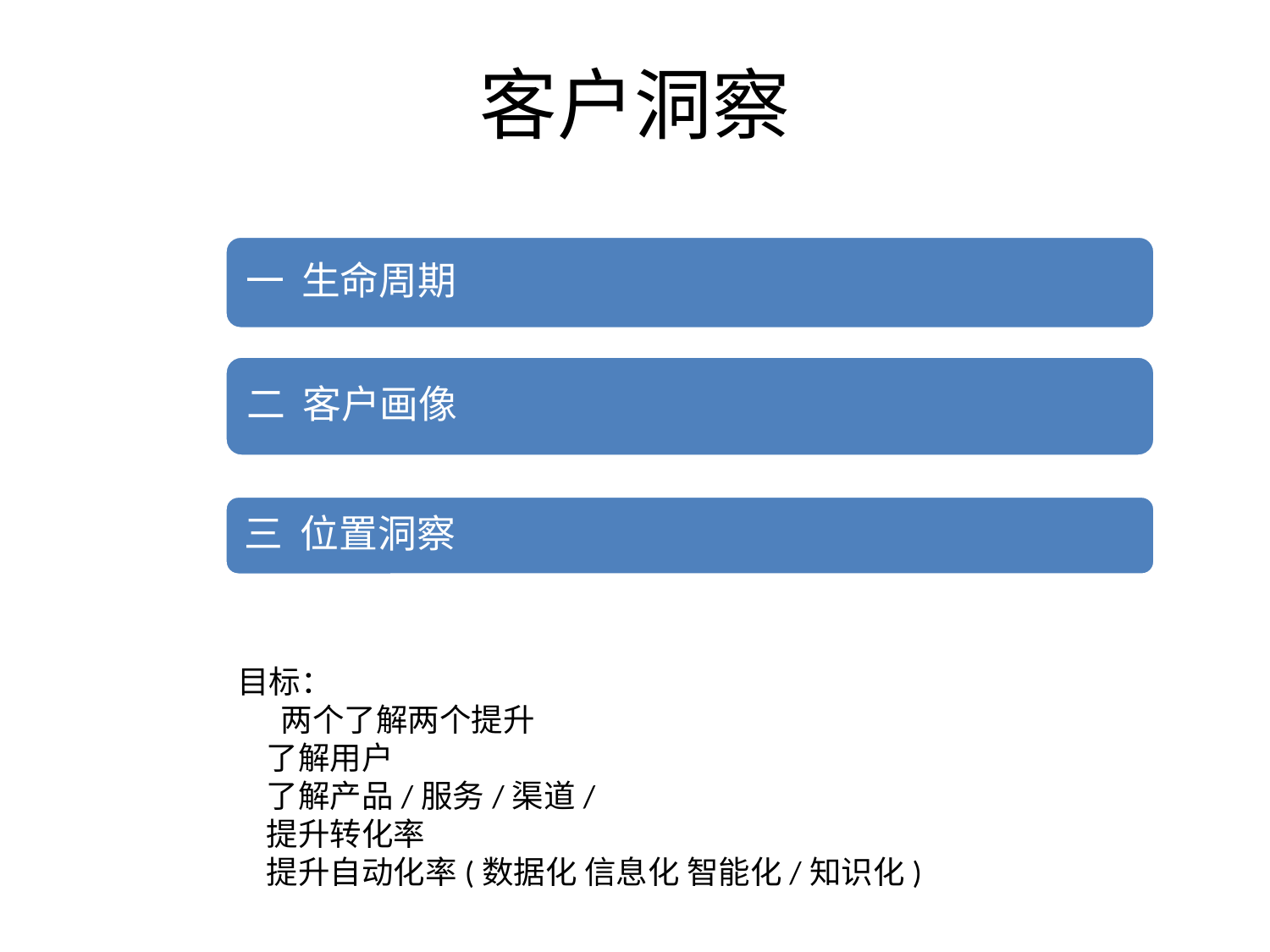

# 客户洞察
一  生命周期
二  客户画像
三  位置洞察
目标：
     两个了解两个提升
   了解用户
   了解产品/服务/渠道/
   提升转化率
   提升自动化率(数据化 信息化 智能化/知识化)